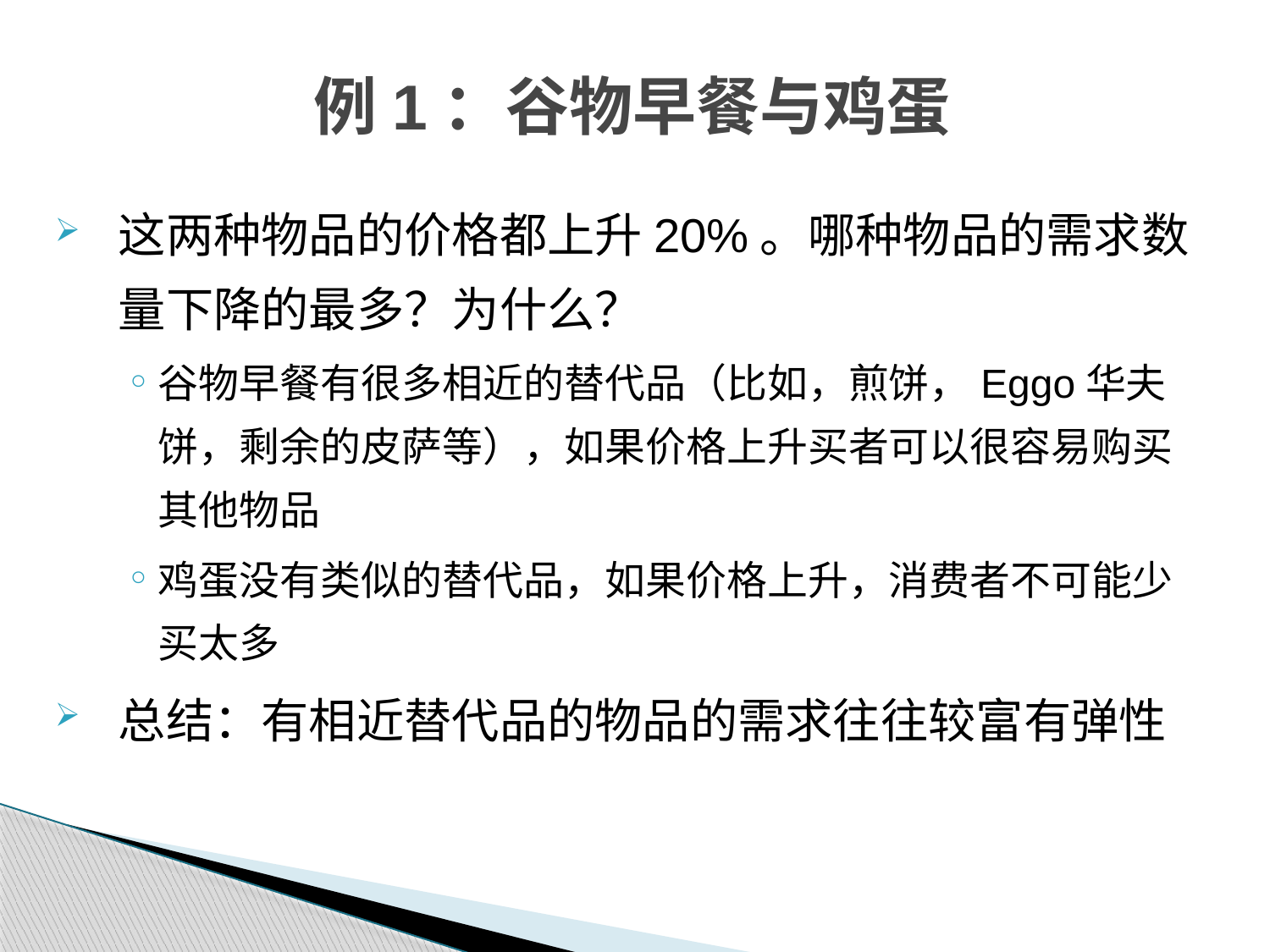

例1：谷物早餐与鸡蛋
这两种物品的价格都上升20%。哪种物品的需求数量下降的最多？为什么？
谷物早餐有很多相近的替代品（比如，煎饼，Eggo华夫饼，剩余的皮萨等），如果价格上升买者可以很容易购买其他物品
鸡蛋没有类似的替代品，如果价格上升，消费者不可能少买太多
总结：有相近替代品的物品的需求往往较富有弹性